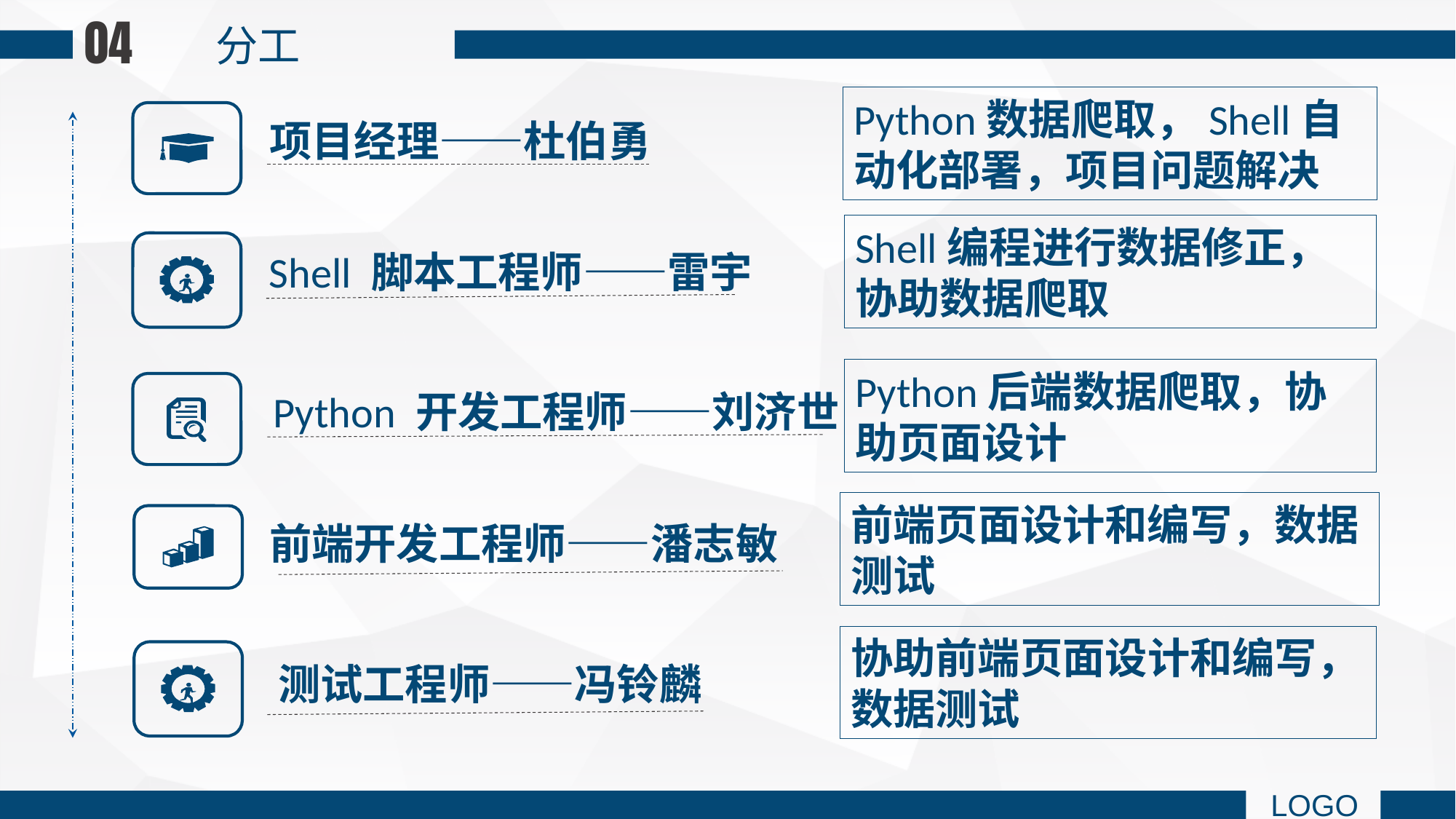

04
分工

Python数据爬取，Shell自动化部署，项目问题解决

项目经理——杜伯勇
Shell编程进行数据修正，协助数据爬取

Shell 脚本工程师——雷宇
Python后端数据爬取，协助页面设计

 Python 开发工程师——刘济世
前端页面设计和编写，数据测试

前端开发工程师——潘志敏
协助前端页面设计和编写，
数据测试

测试工程师——冯铃麟
LOGO